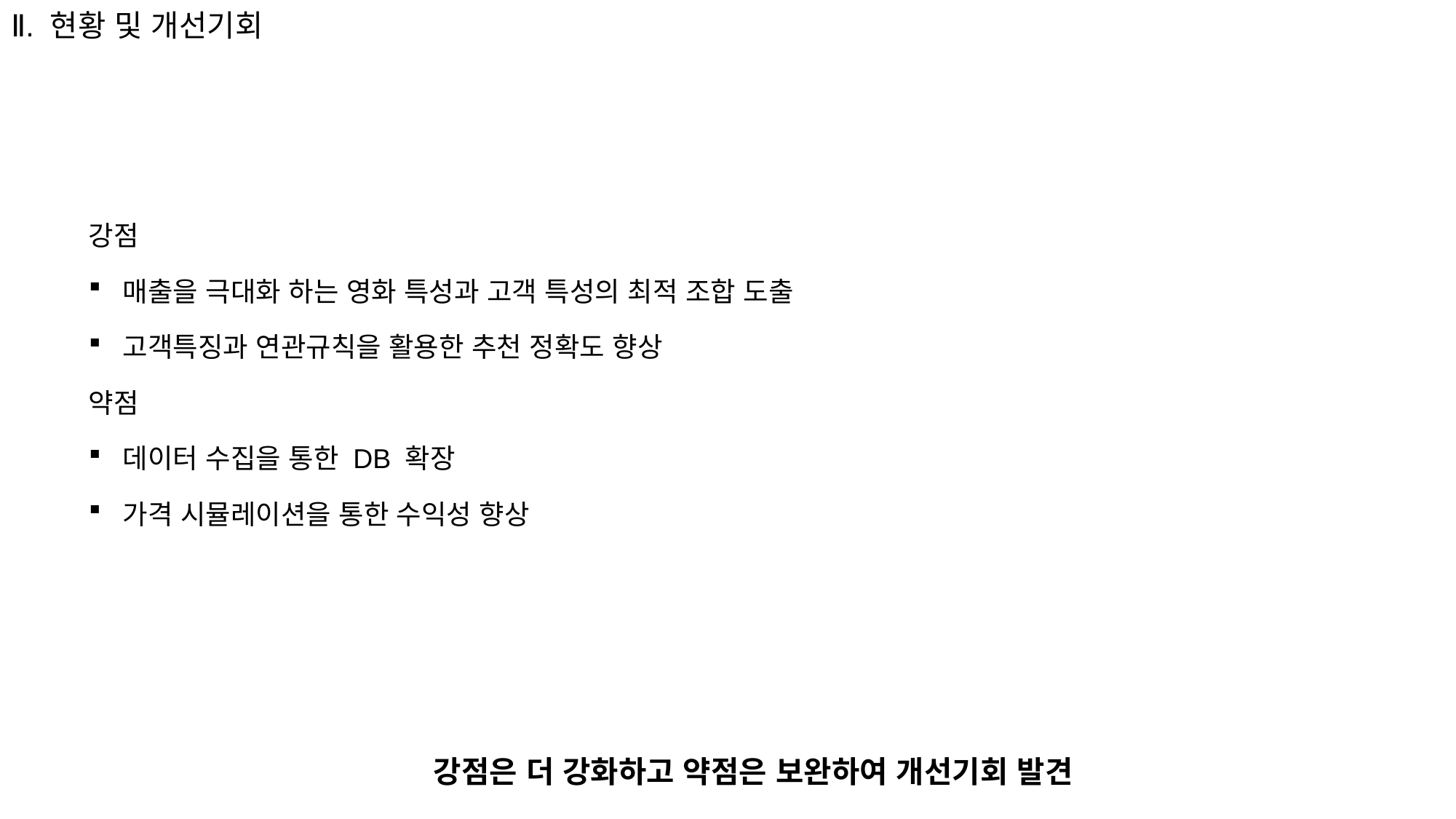

# Ⅱ. 현황 및 개선기회
강점
매출을 극대화 하는 영화 특성과 고객 특성의 최적 조합 도출
고객특징과 연관규칙을 활용한 추천 정확도 향상
약점
데이터 수집을 통한 DB 확장
가격 시뮬레이션을 통한 수익성 향상

강점은 더 강화하고 약점은 보완하여 개선기회 발견